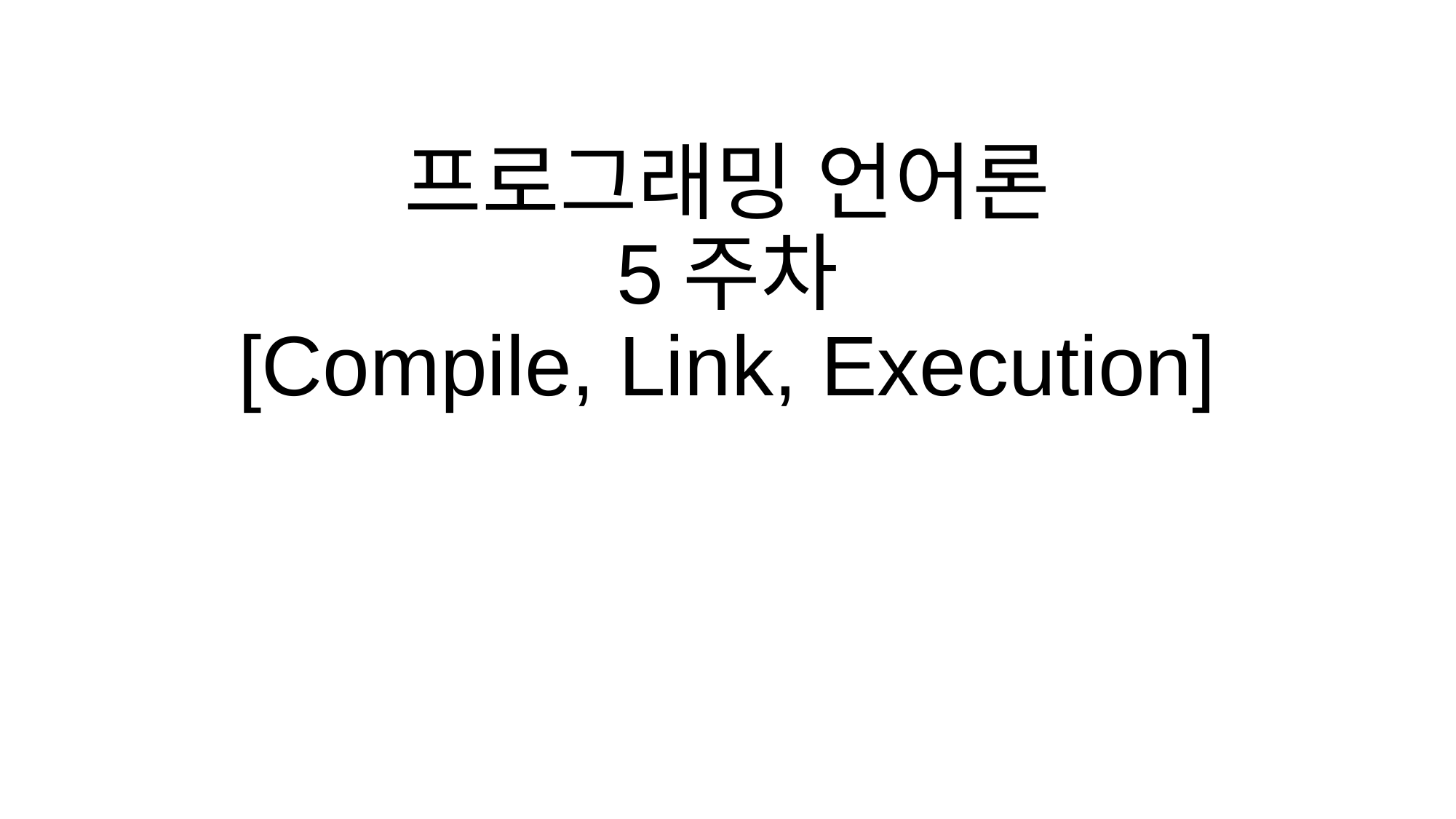

# 프로그래밍 언어론 5주차 [Compile, Link, Execution]